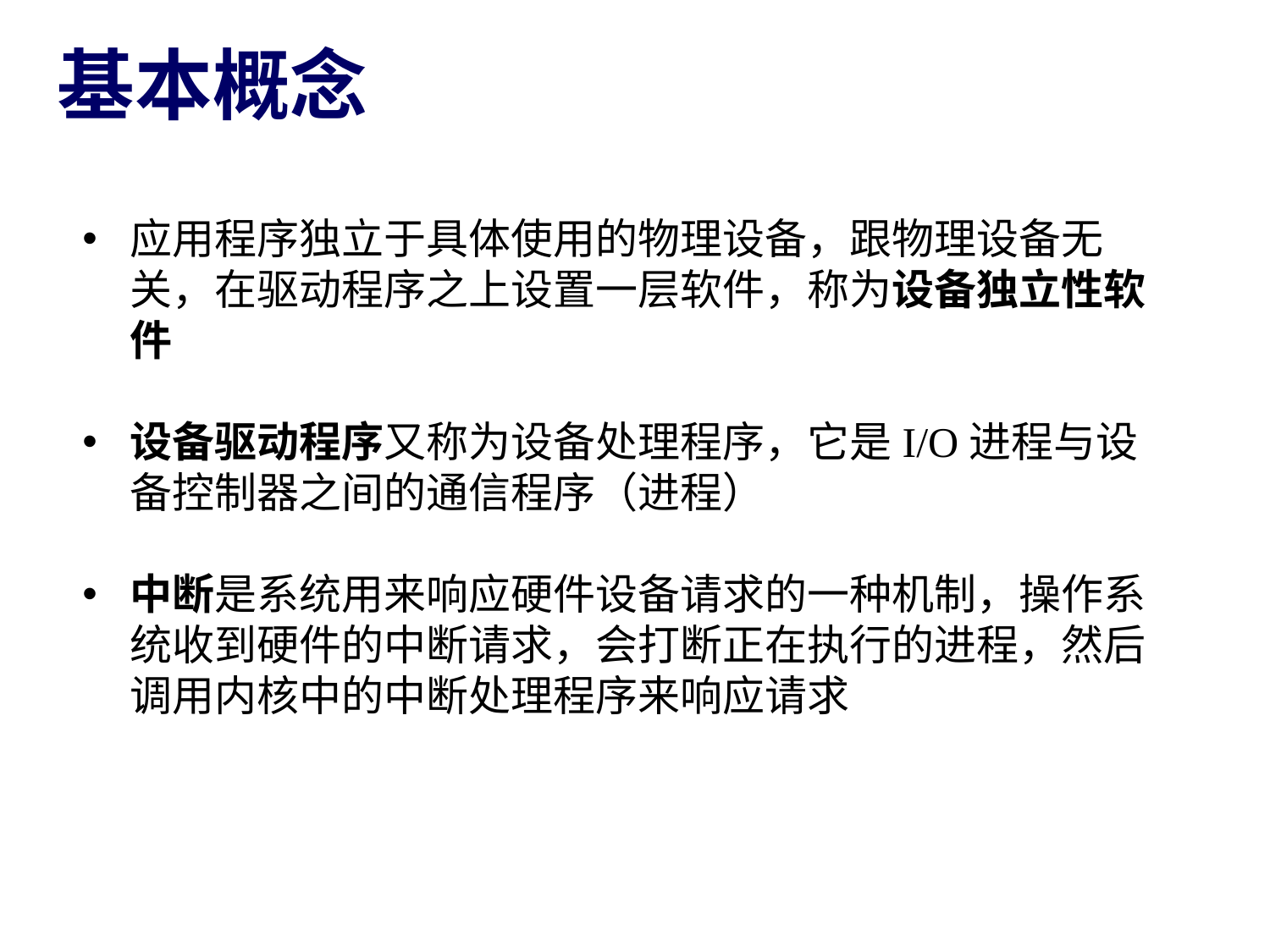

基本概念
应用程序独立于具体使用的物理设备，跟物理设备无关，在驱动程序之上设置一层软件，称为设备独立性软件

设备驱动程序又称为设备处理程序，它是I/O进程与设备控制器之间的通信程序（进程）

中断是系统用来响应硬件设备请求的一种机制，操作系统收到硬件的中断请求，会打断正在执行的进程，然后调用内核中的中断处理程序来响应请求
6